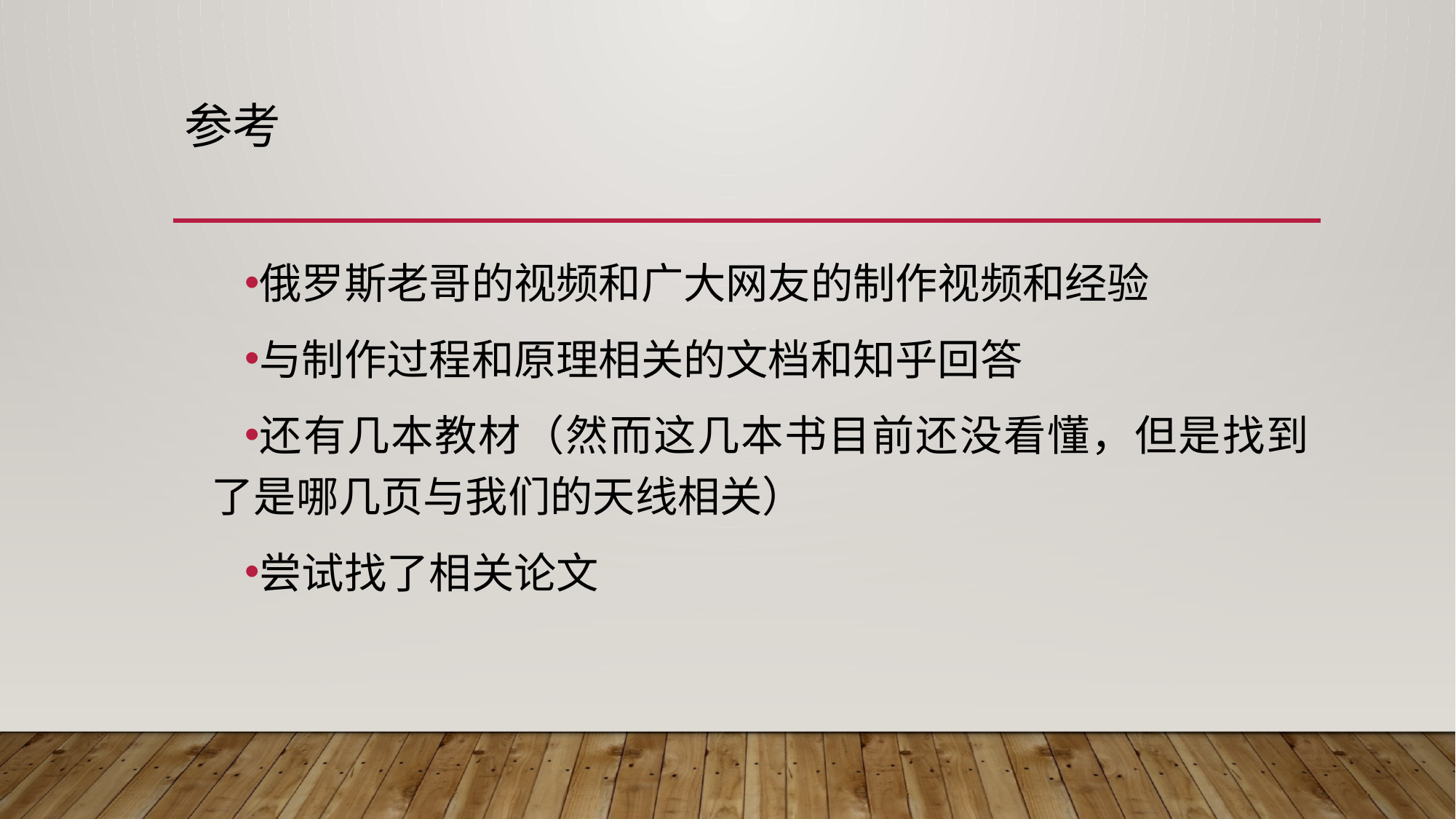

# 参考
俄罗斯老哥的视频和广大网友的制作视频和经验
与制作过程和原理相关的文档和知乎回答
还有几本教材（然而这几本书目前还没看懂，但是找到了是哪几页与我们的天线相关）
尝试找了相关论文